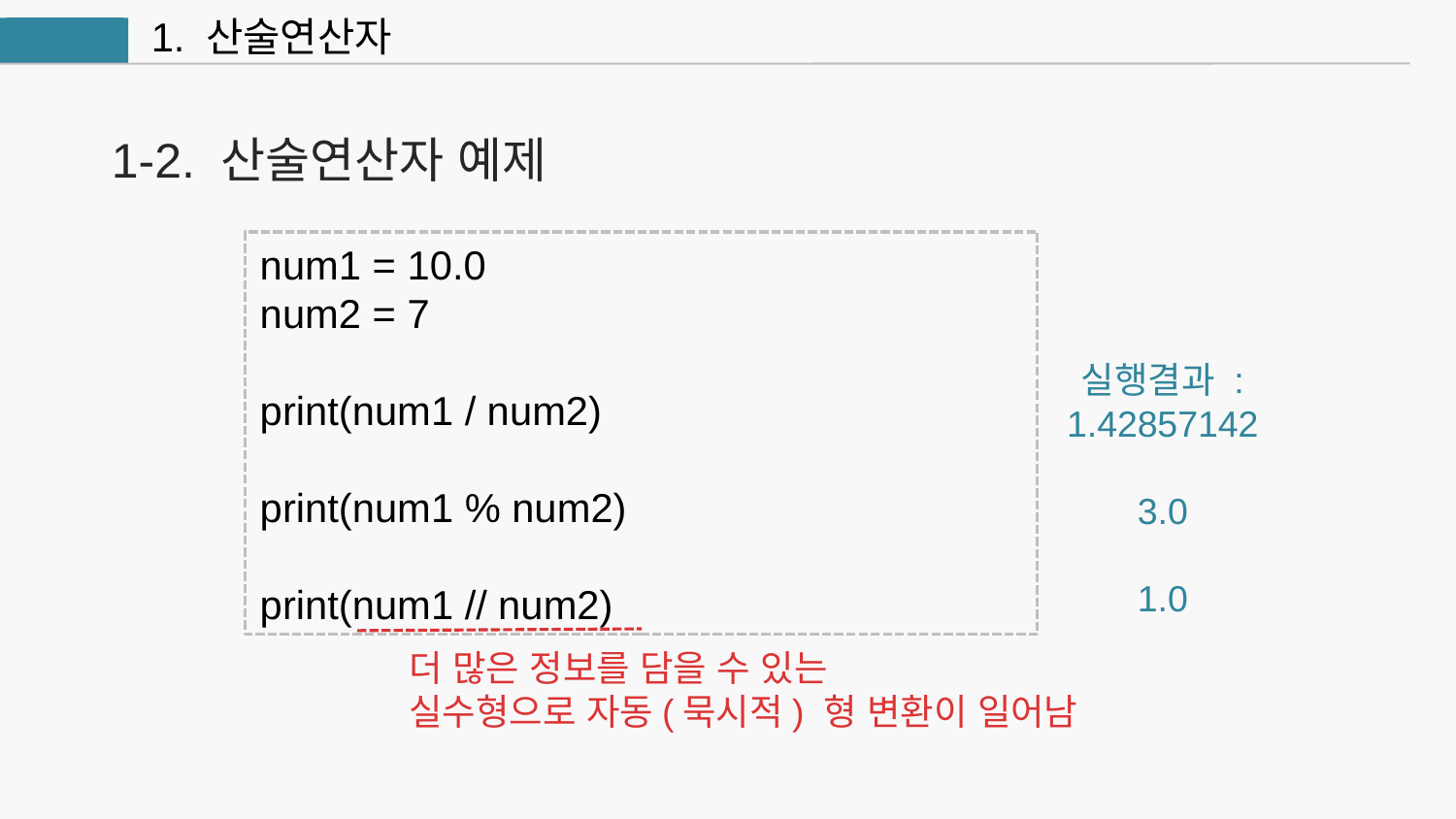

1. 산술연산자

연산자
1-2. 산술연산자 예제
num1 = 10.0
num2 = 7

print(num1 / num2)

print(num1 % num2)

print(num1 // num2)
실행결과 :
1.42857142

3.0

1.0
더 많은 정보를 담을 수 있는
실수형으로 자동(묵시적) 형 변환이 일어남